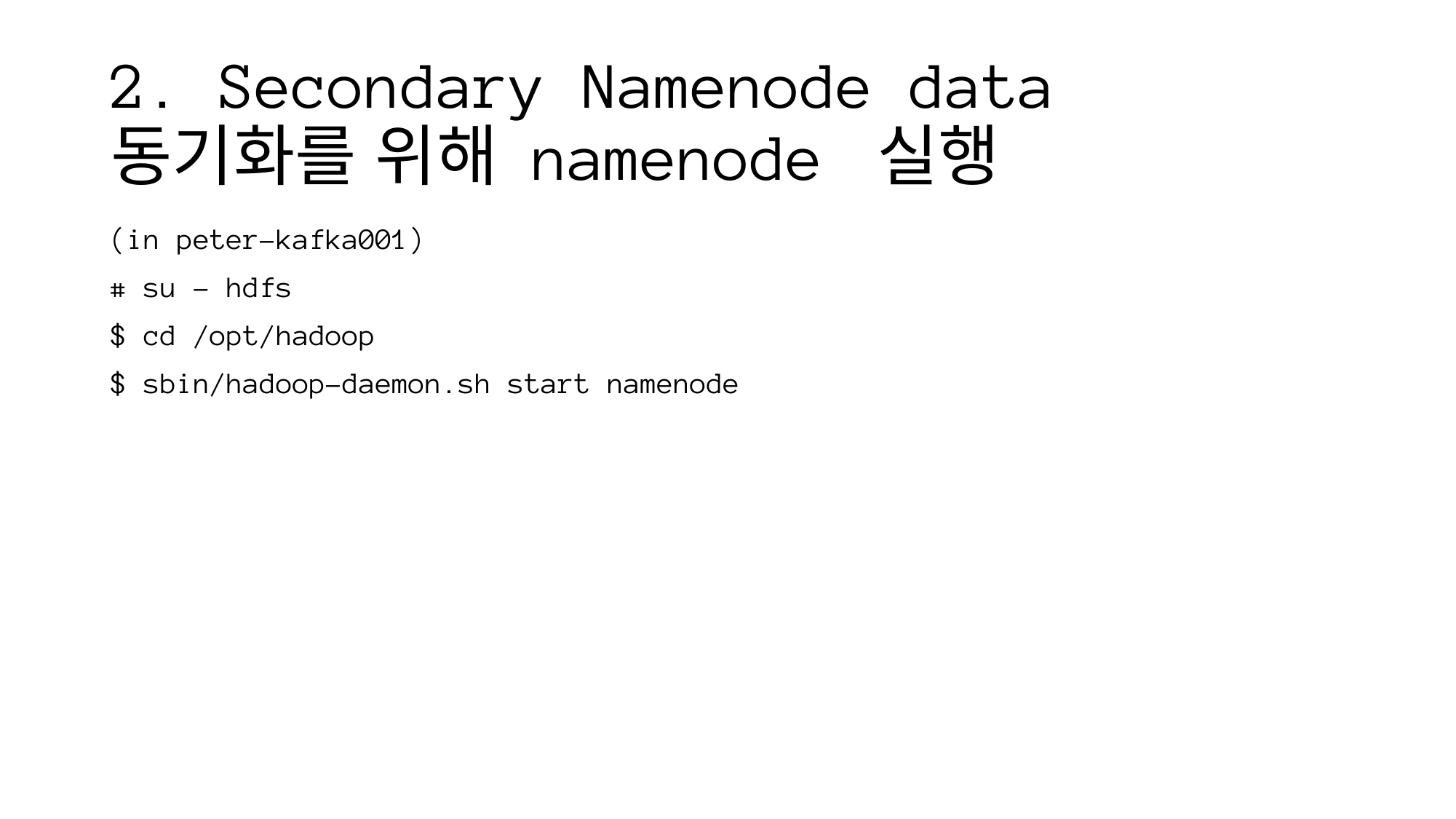

# 2. Secondary Namenode data 동기화를 위해 namenode 실행
(in peter-kafka001)
# su - hdfs
$ cd /opt/hadoop
$ sbin/hadoop-daemon.sh start namenode